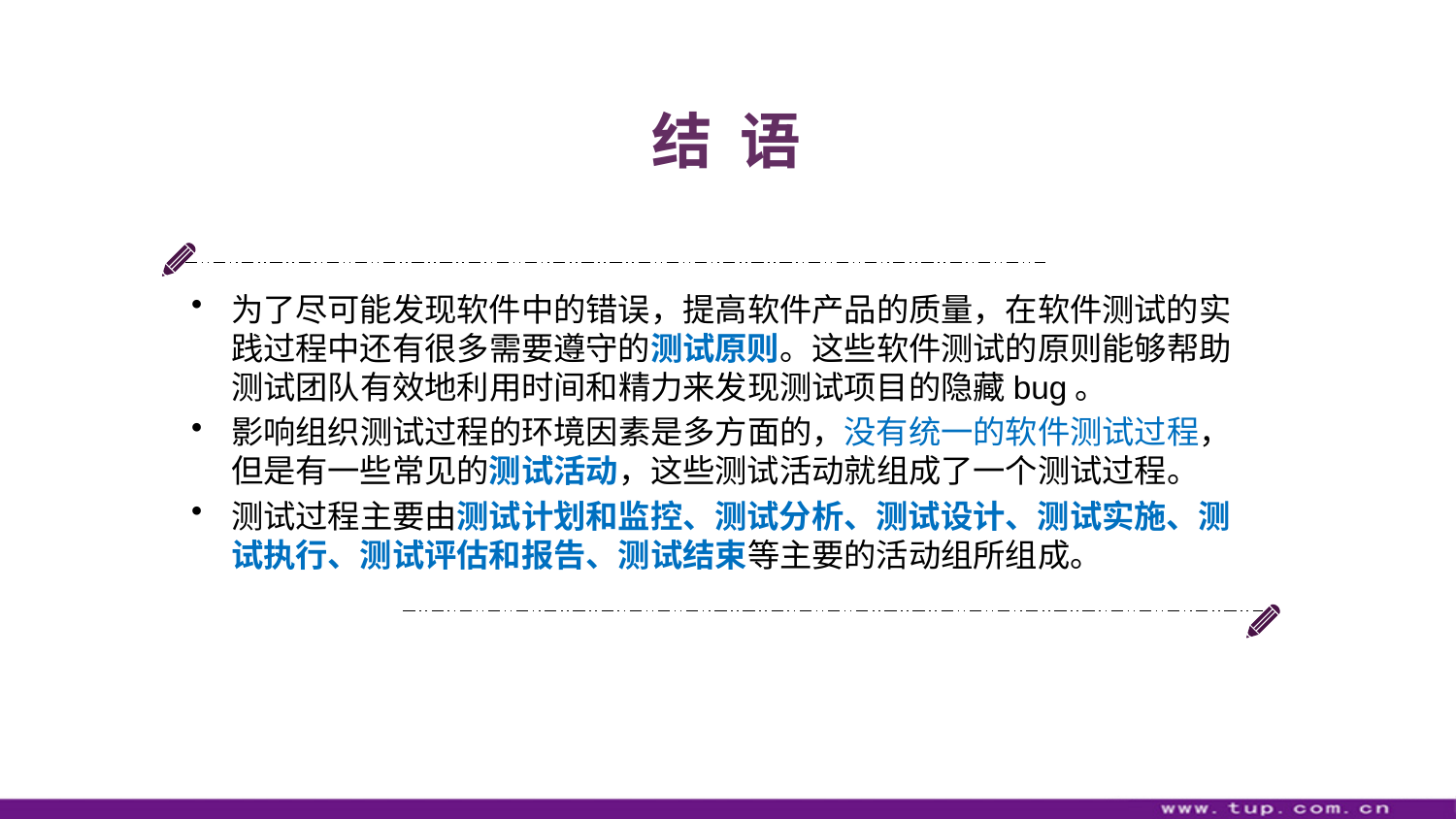

结  语

为了尽可能发现软件中的错误，提高软件产品的质量，在软件测试的实践过程中还有很多需要遵守的测试原则。这些软件测试的原则能够帮助测试团队有效地利用时间和精力来发现测试项目的隐藏bug。
影响组织测试过程的环境因素是多方面的，没有统一的软件测试过程，但是有一些常见的测试活动，这些测试活动就组成了一个测试过程。
测试过程主要由测试计划和监控、测试分析、测试设计、测试实施、测试执行、测试评估和报告、测试结束等主要的活动组所组成。